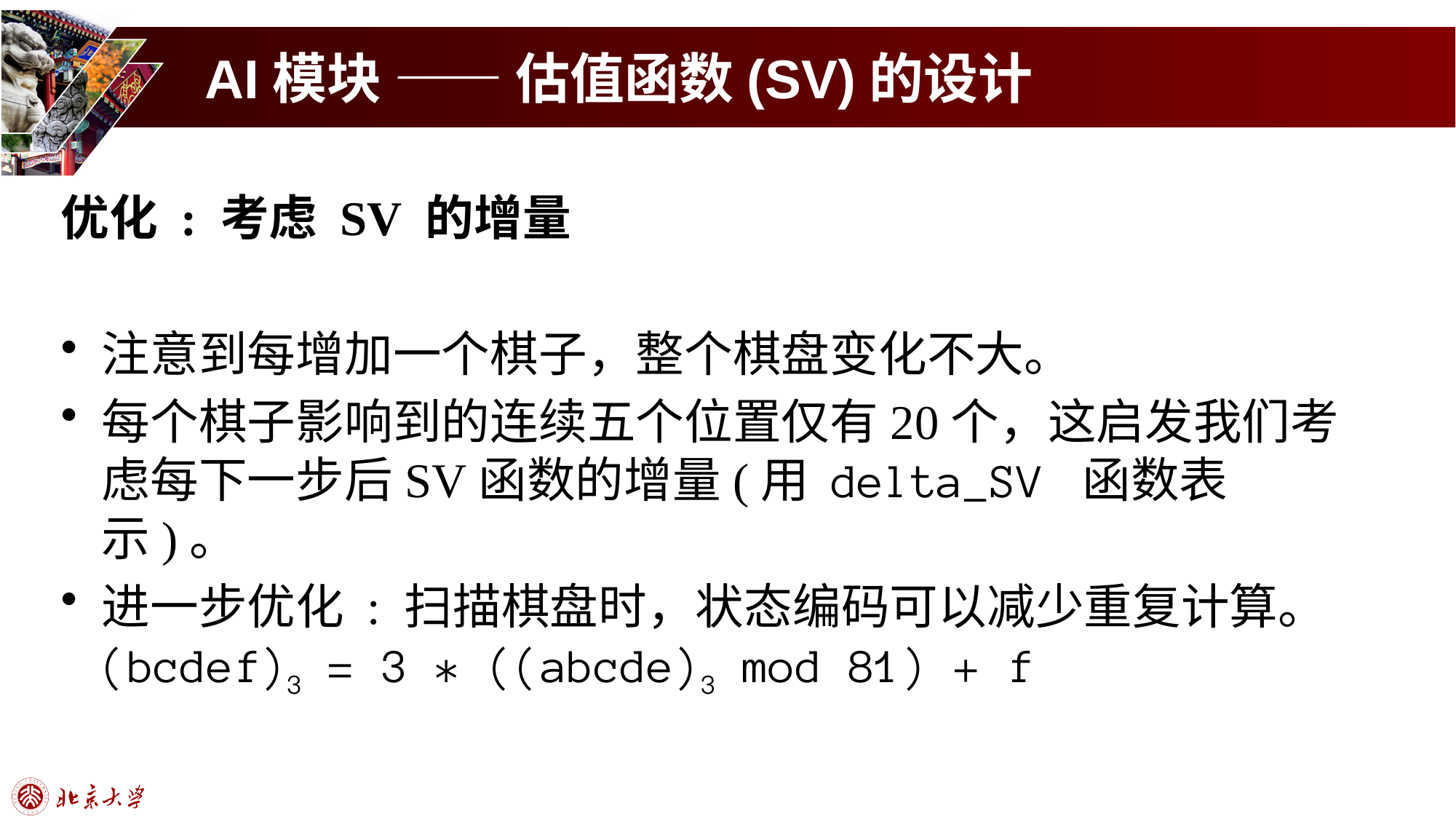

# AI模块 —— 估值函数(SV)的设计
优化 : 考虑 SV 的增量

注意到每增加一个棋子，整个棋盘变化不大。
每个棋子影响到的连续五个位置仅有20个，这启发我们考虑每下一步后SV函数的增量(用 delta_SV 函数表示)。
进一步优化 : 扫描棋盘时，状态编码可以减少重复计算。(bcdef)3 = 3 * ((abcde)3 mod 81) + f